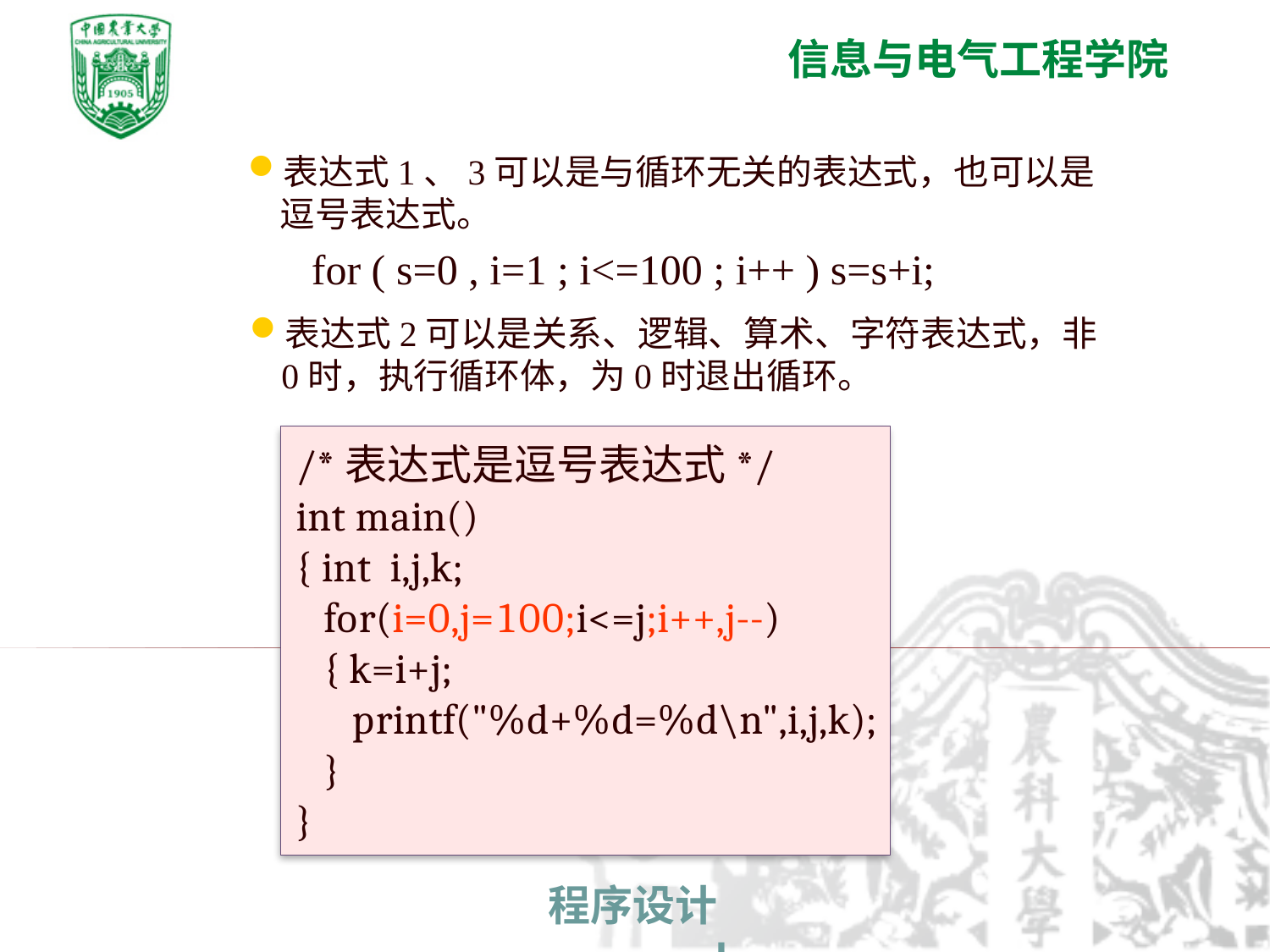

表达式1、3可以是与循环无关的表达式，也可以是逗号表达式。
for ( s=0 , i=1 ; i<=100 ; i++ ) s=s+i;
表达式2可以是关系、逻辑、算术、字符表达式，非0时，执行循环体，为0时退出循环。
/*表达式是逗号表达式*/
int main()
{ int  i,j,k;
   for(i=0,j=100;i<=j;i++,j--)
   { k=i+j;
      printf("%d+%d=%d\n",i,j,k);
   }
}